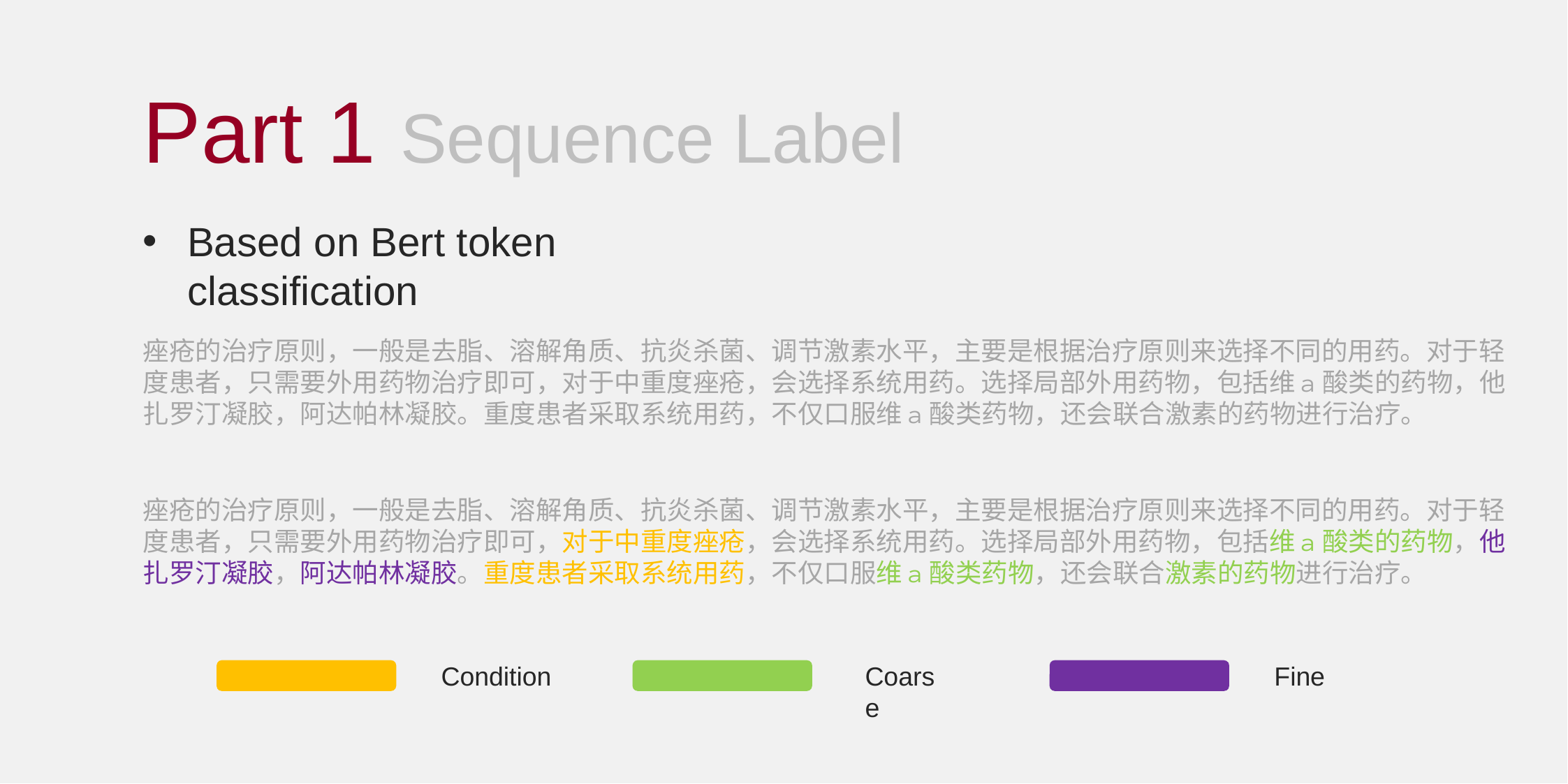

Part 1 Sequence Label

Based on Bert token classification
痤疮的治疗原则，一般是去脂、溶解角质、抗炎杀菌、调节激素水平，主要是根据治疗原则来选择不同的用药。对于轻度患者，只需要外用药物治疗即可，对于中重度痤疮，会选择系统用药。选择局部外用药物，包括维a酸类的药物，他扎罗汀凝胶，阿达帕林凝胶。重度患者采取系统用药，不仅口服维a酸类药物，还会联合激素的药物进行治疗。

痤疮的治疗原则，一般是去脂、溶解角质、抗炎杀菌、调节激素水平，主要是根据治疗原则来选择不同的用药。对于轻度患者，只需要外用药物治疗即可，对于中重度痤疮，会选择系统用药。选择局部外用药物，包括维a酸类的药物，他扎罗汀凝胶，阿达帕林凝胶。重度患者采取系统用药，不仅口服维a酸类药物，还会联合激素的药物进行治疗。
Fine
Condition
Coarse